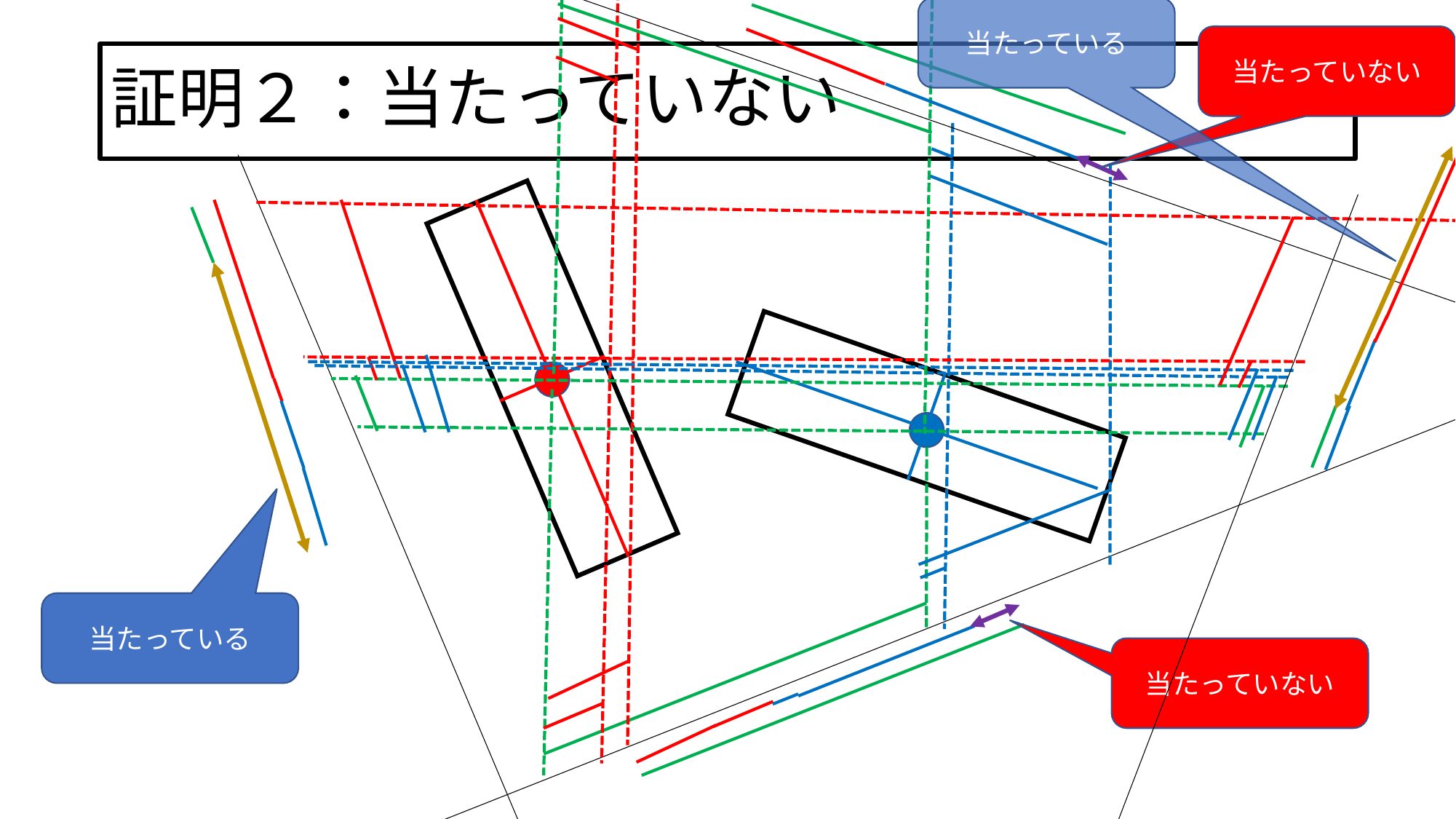

当たっている
当たっていない
# 証明２：当たっていない

当たっている
当たっていない